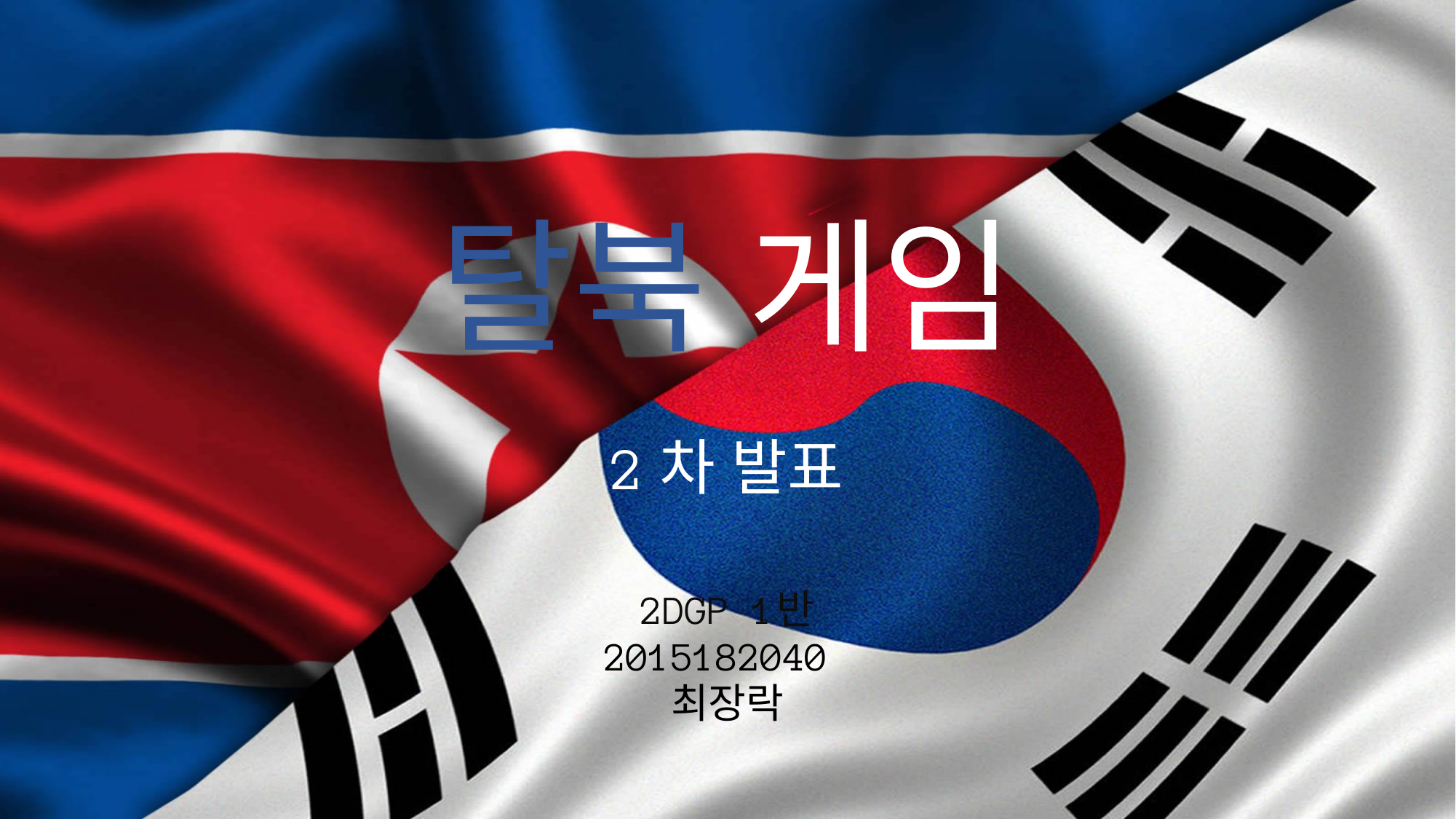

# 탈북 게임 2차 발표

2DGP 1반
2015182040
최장락